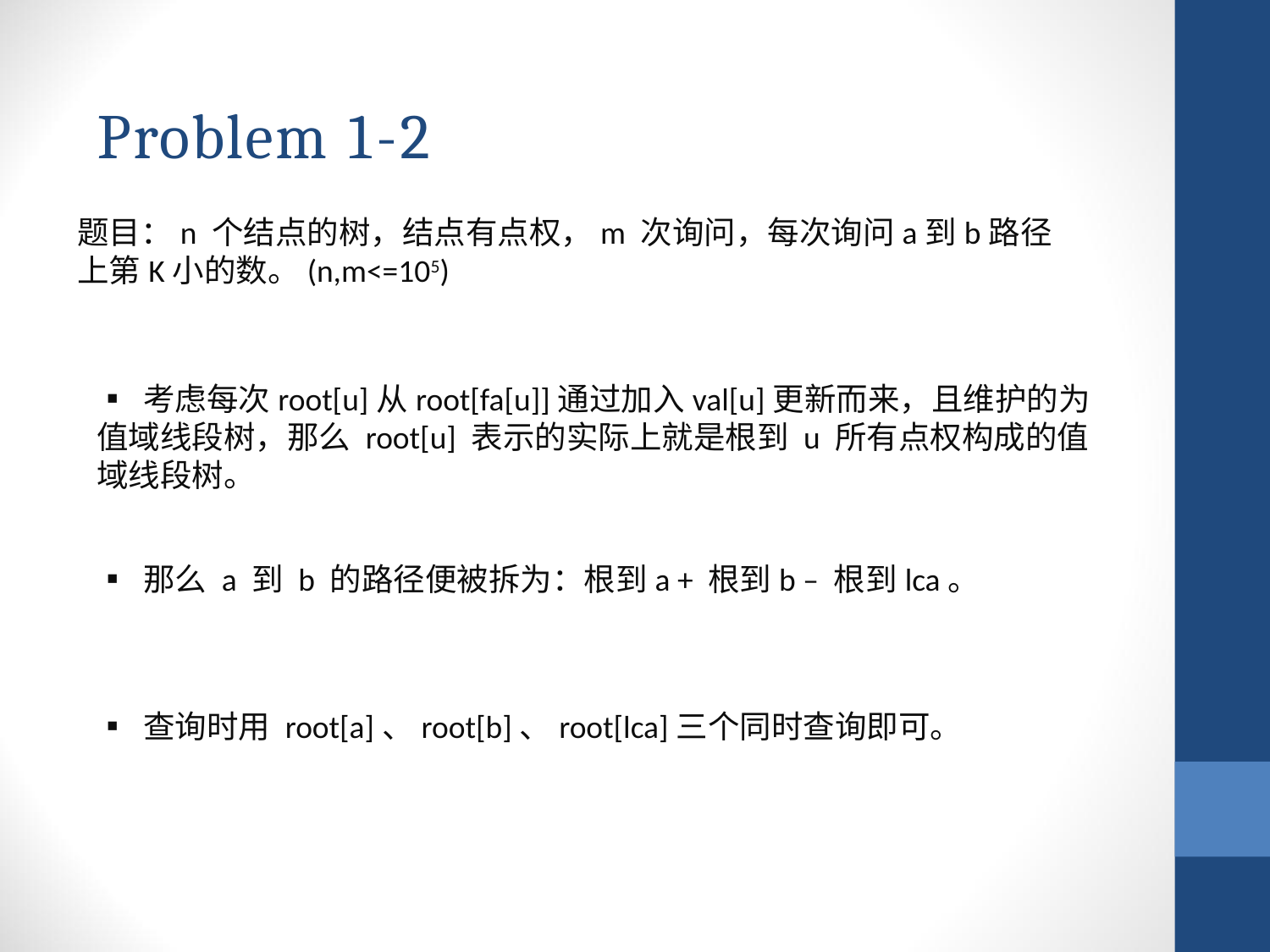

Problem 1-2
题目：n 个结点的树，结点有点权，m 次询问，每次询问a到b路径上第K小的数。(n,m<=105)
▪ 考虑每次root[u]从root[fa[u]]通过加入val[u]更新而来，且维护的为值域线段树，那么 root[u] 表示的实际上就是根到 u 所有点权构成的值域线段树。
▪ 那么 a 到 b 的路径便被拆为：根到a + 根到b – 根到lca。
▪ 查询时用 root[a]、root[b]、root[lca]三个同时查询即可。